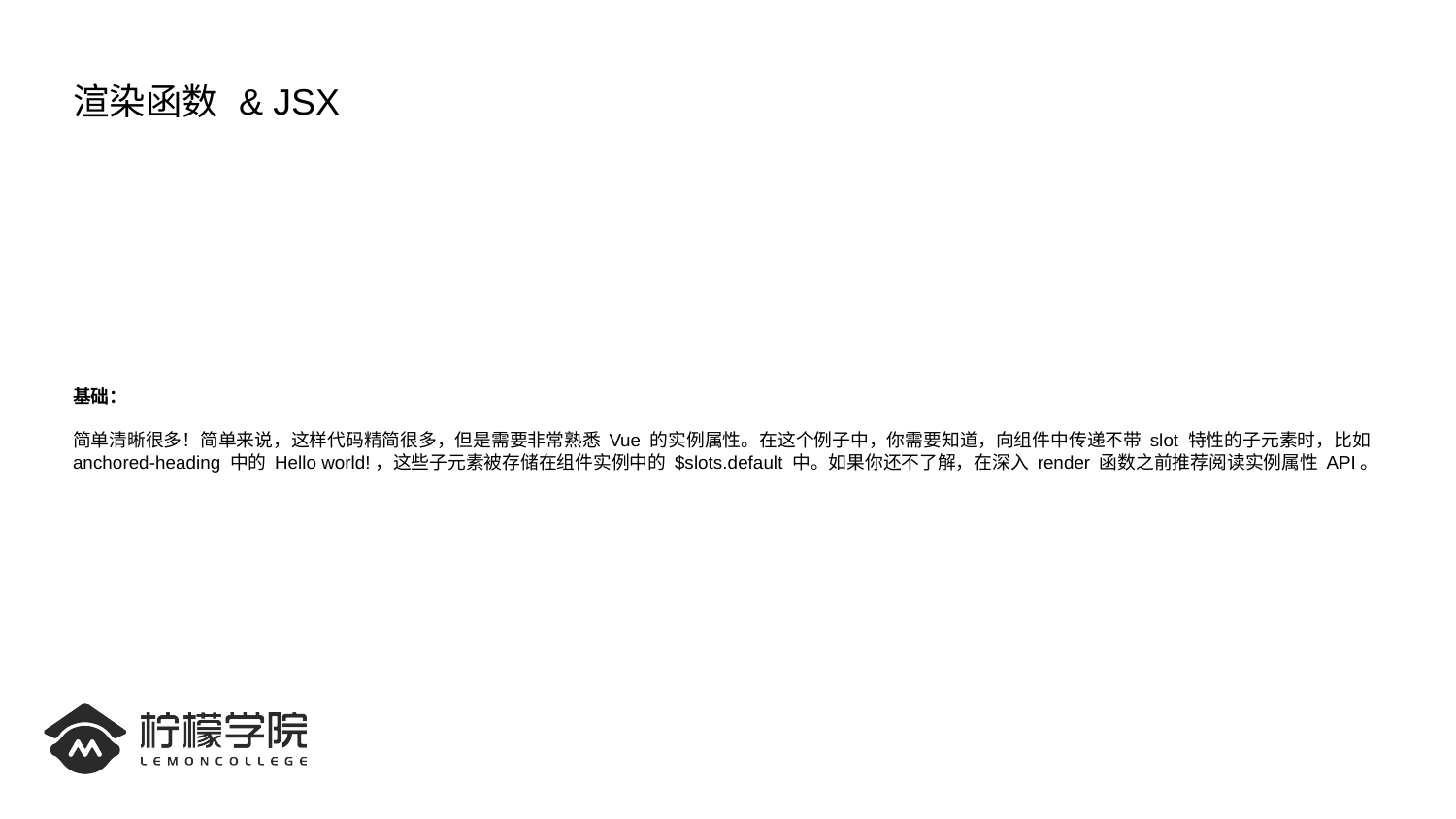

# 渲染函数 & JSX
基础：

简单清晰很多！简单来说，这样代码精简很多，但是需要非常熟悉 Vue 的实例属性。在这个例子中，你需要知道，向组件中传递不带 slot 特性的子元素时，比如 anchored-heading 中的 Hello world!，这些子元素被存储在组件实例中的 $slots.default 中。如果你还不了解，在深入 render 函数之前推荐阅读实例属性 API。